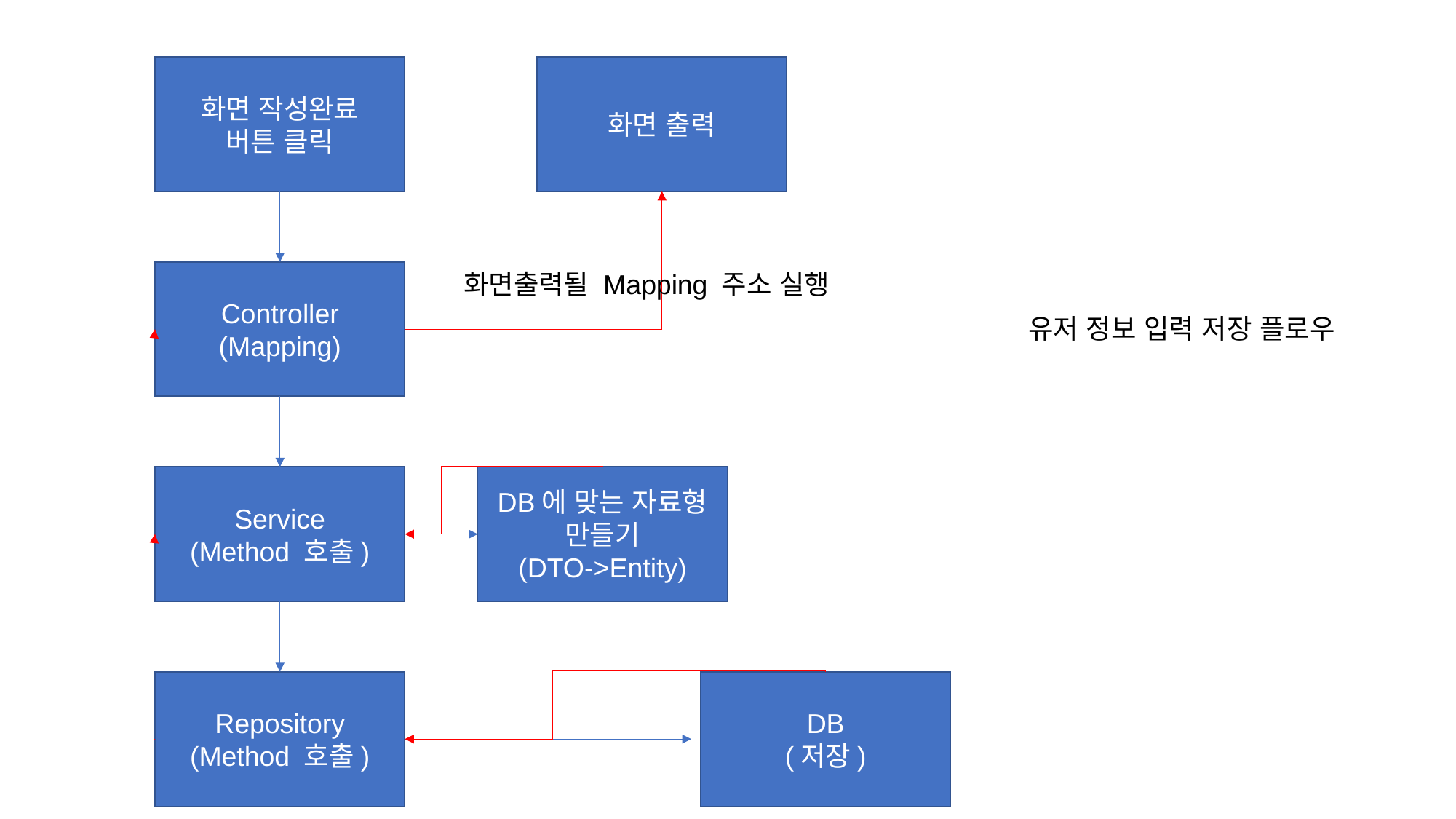

화면 출력
화면 작성완료
버튼 클릭
Controller
(Mapping)
화면출력될 Mapping 주소 실행
유저 정보 입력 저장 플로우
Service
(Method 호출)
DB에 맞는 자료형
만들기
(DTO->Entity)
DB
(저장)
Repository
(Method 호출)